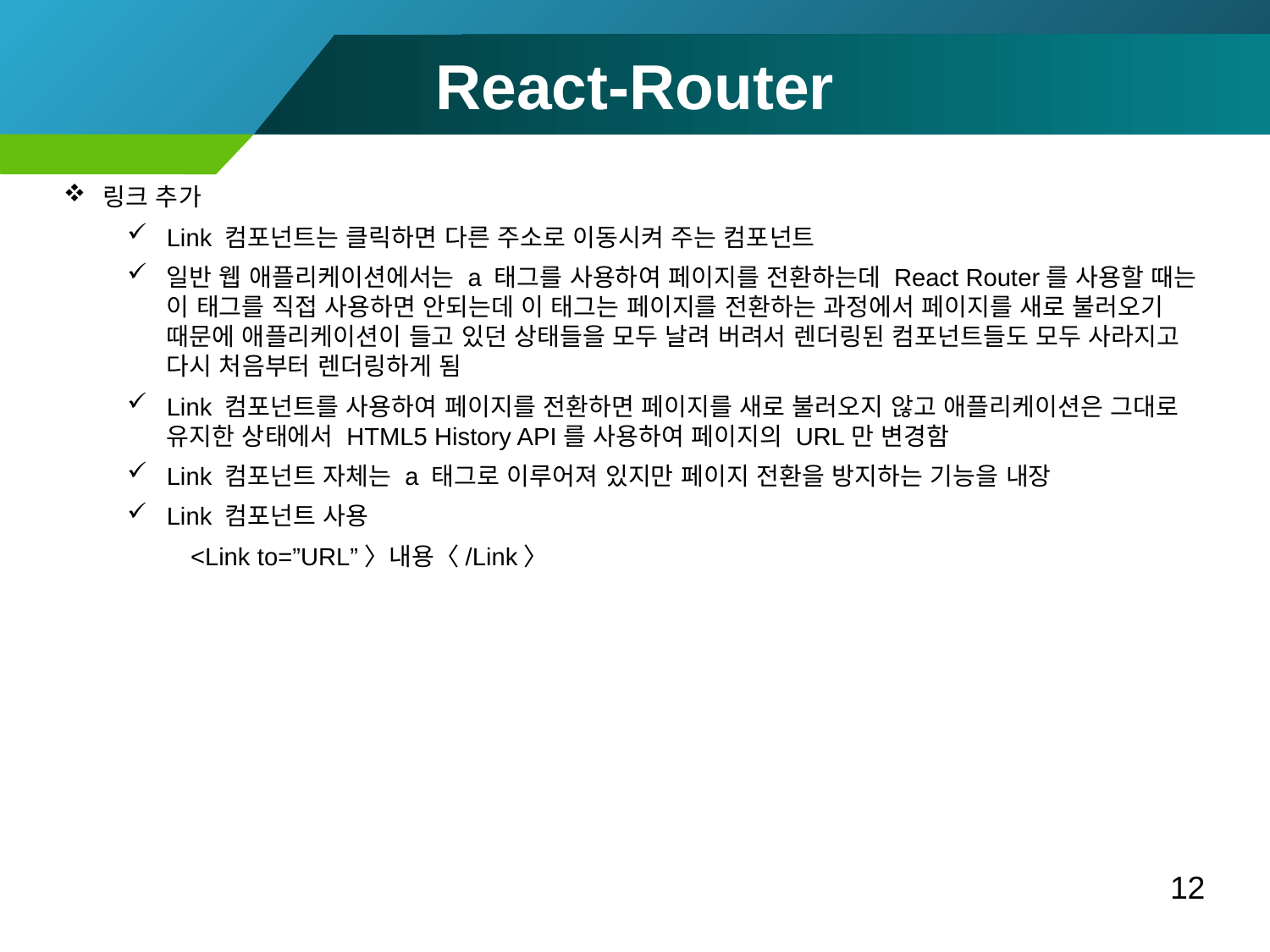

React-Router
링크 추가
Link 컴포넌트는 클릭하면 다른 주소로 이동시켜 주는 컴포넌트
일반 웹 애플리케이션에서는 a 태그를 사용하여 페이지를 전환하는데 React Router를 사용할 때는 이 태그를 직접 사용하면 안되는데 이 태그는 페이지를 전환하는 과정에서 페이지를 새로 불러오기 때문에 애플리케이션이 들고 있던 상태들을 모두 날려 버려서 렌더링된 컴포넌트들도 모두 사라지고 다시 처음부터 렌더링하게 됨
Link 컴포넌트를 사용하여 페이지를 전환하면 페이지를 새로 불러오지 않고 애플리케이션은 그대로 유지한 상태에서 HTML5 History API를 사용하여 페이지의 URL만 변경함
Link 컴포넌트 자체는 a 태그로 이루어져 있지만 페이지 전환을 방지하는 기능을 내장
Link 컴포넌트 사용
<Link to=”URL”〉내용〈/Link〉

12